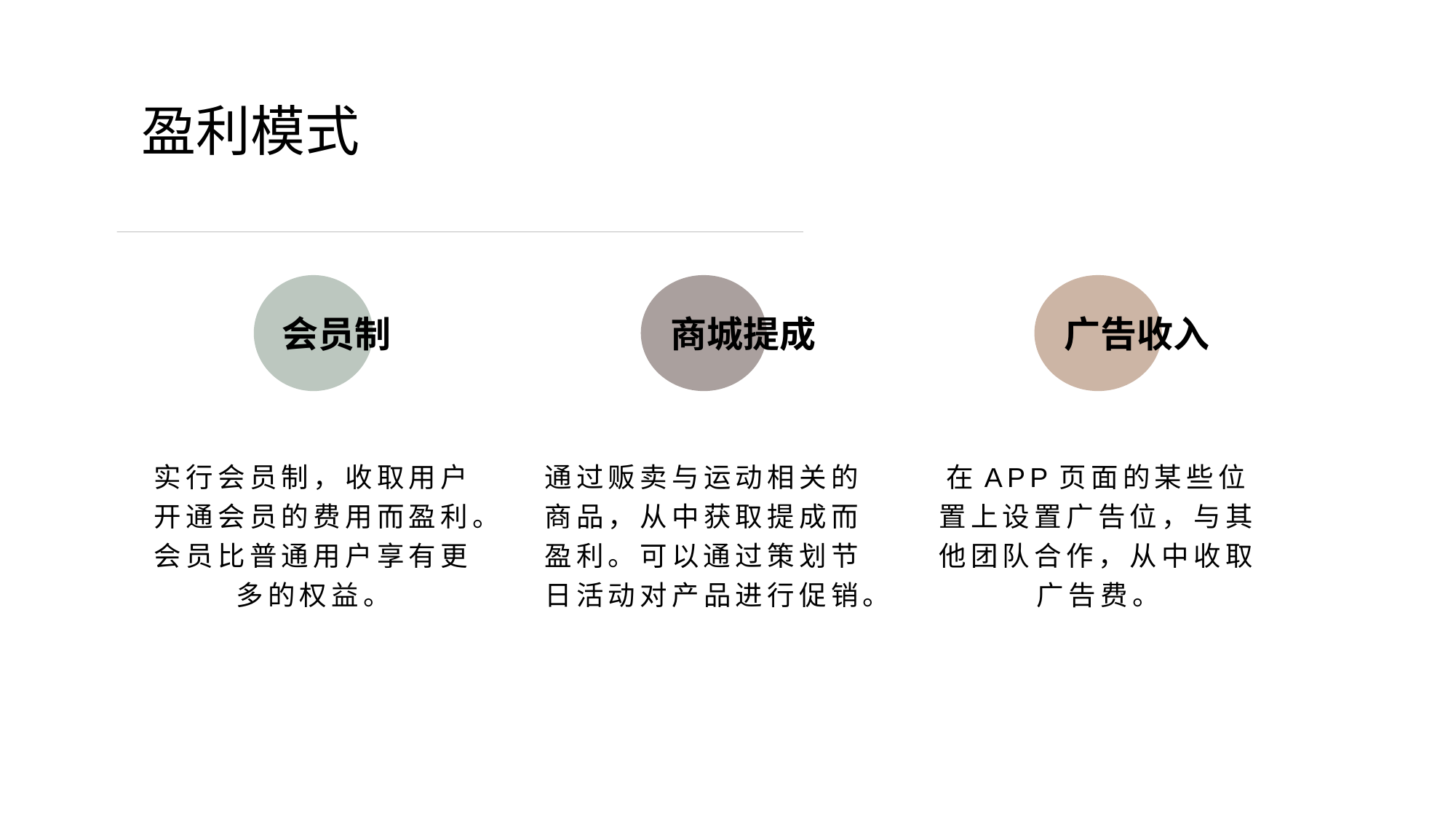

盈利模式
会员制
商城提成
广告收入
实行会员制，收取用户开通会员的费用而盈利。会员比普通用户享有更多的权益。
通过贩卖与运动相关的商品，从中获取提成而盈利。可以通过策划节日活动对产品进行促销。
在APP页面的某些位置上设置广告位，与其他团队合作，从中收取广告费。